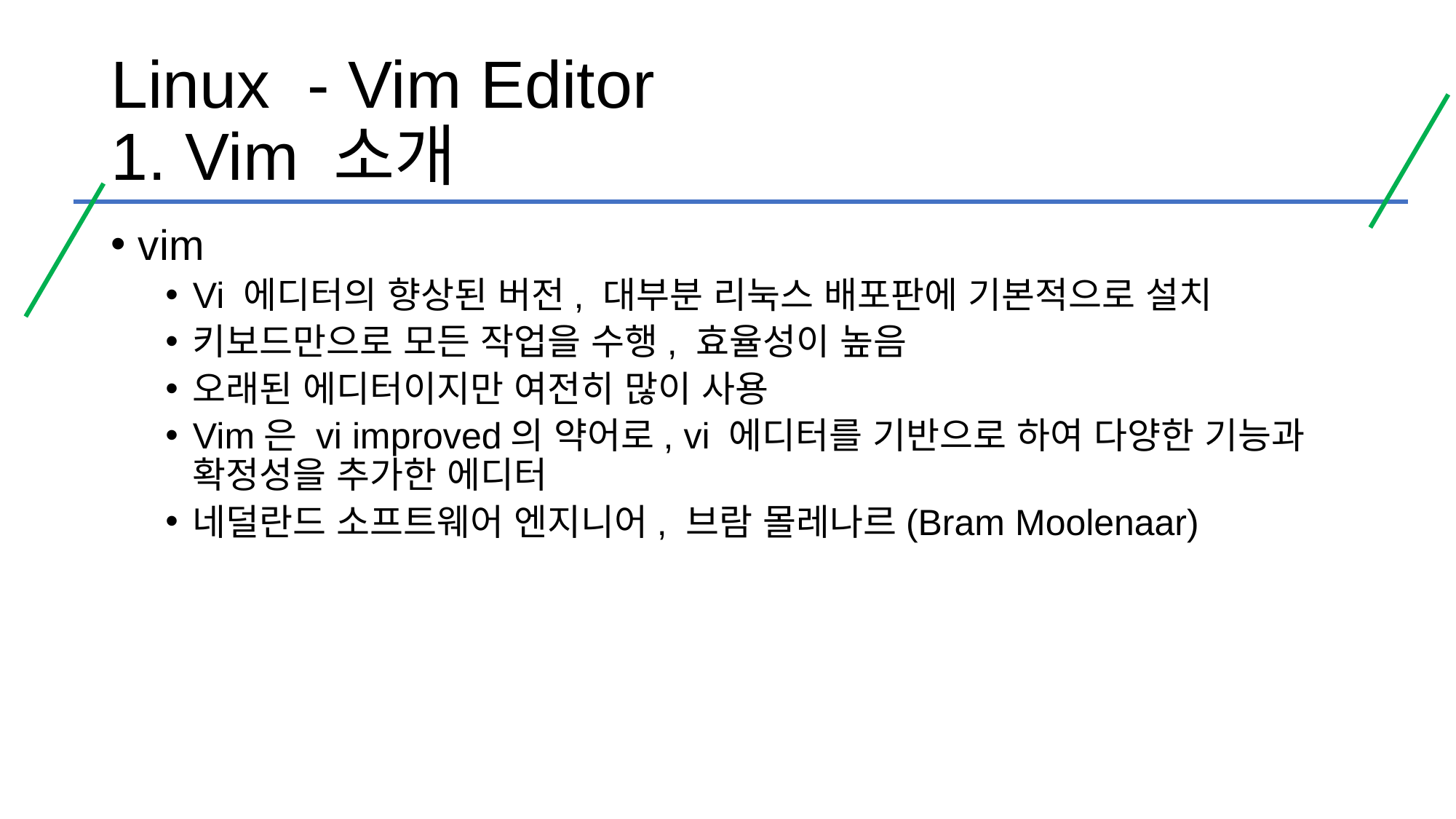

# Linux  - Vim Editor 1. Vim 소개
vim
Vi 에디터의 향상된 버전, 대부분 리눅스 배포판에 기본적으로 설치
키보드만으로 모든 작업을 수행, 효율성이 높음
오래된 에디터이지만 여전히 많이 사용
Vim은 vi improved의 약어로, vi 에디터를 기반으로 하여 다양한 기능과 확정성을 추가한 에디터
네덜란드 소프트웨어 엔지니어, 브람 몰레나르(Bram Moolenaar)